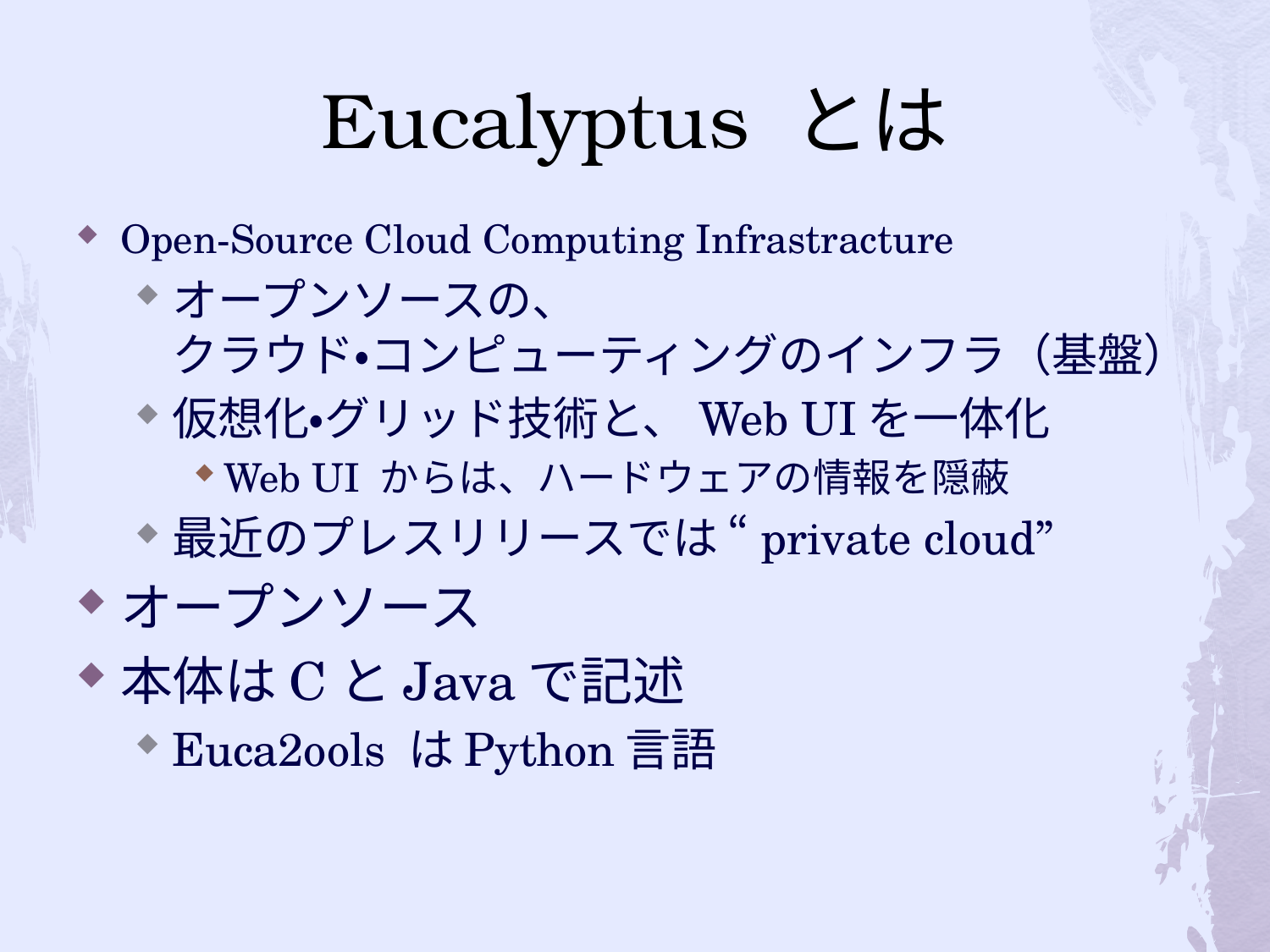

# Eucalyptus とは
Open-Source Cloud Computing Infrastracture
オープンソースの、
クラウド・コンピューティングのインフラ（基盤）
仮想化・グリッド技術と、Web UIを一体化
Web UI からは、ハードウェアの情報を隠蔽
最近のプレスリリースでは “private cloud”
オープンソース
本体はCとJavaで記述
Euca2ools はPython言語